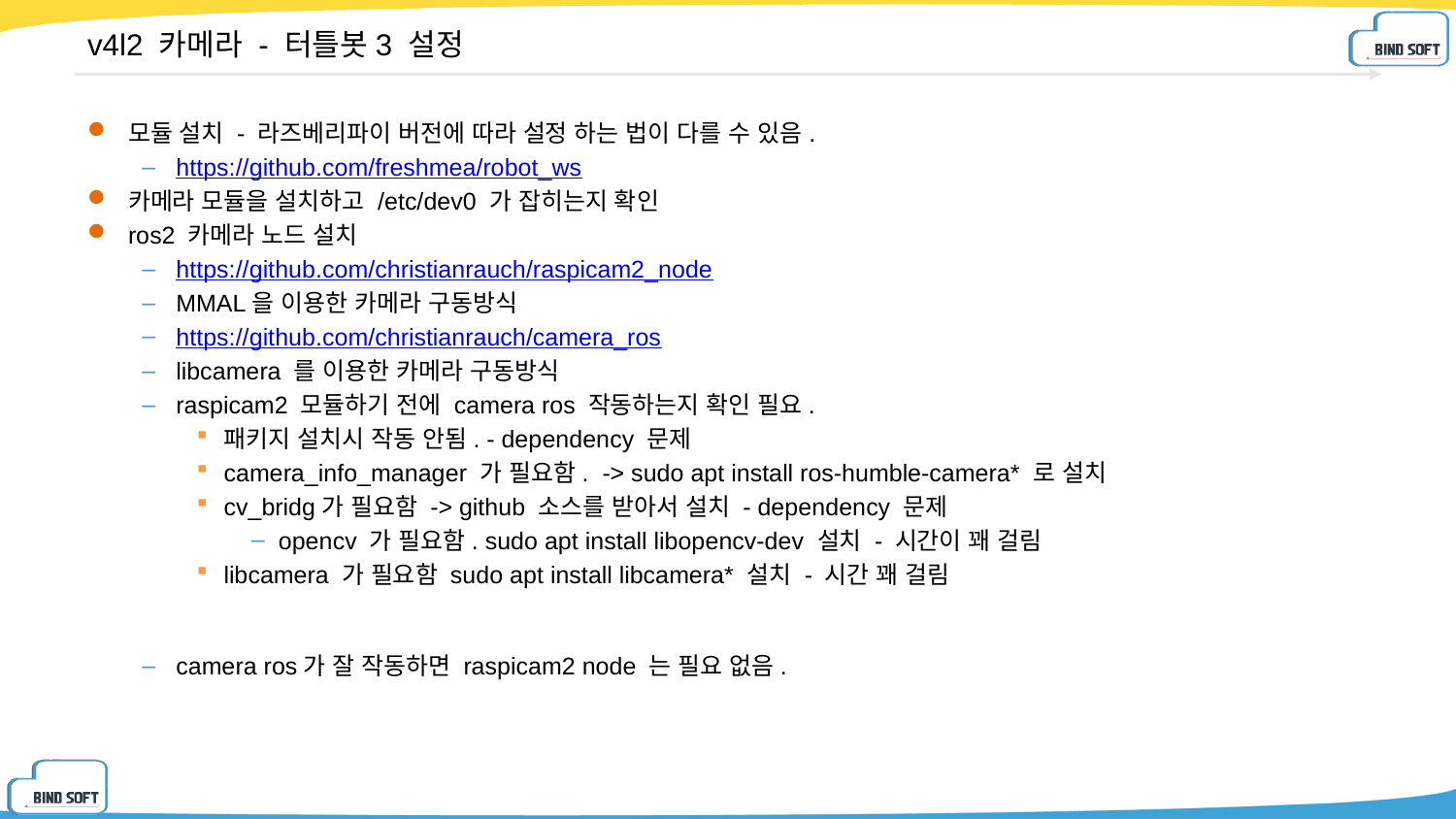

# v4l2 카메라 - 터틀봇3 설정
모듈 설치 - 라즈베리파이 버전에 따라 설정 하는 법이 다를 수 있음.
https://github.com/freshmea/robot_ws
카메라 모듈을 설치하고 /etc/dev0 가 잡히는지 확인
ros2 카메라 노드 설치
https://github.com/christianrauch/raspicam2_node
MMAL을 이용한 카메라 구동방식
https://github.com/christianrauch/camera_ros
libcamera 를 이용한 카메라 구동방식
raspicam2 모듈하기 전에 camera ros 작동하는지 확인 필요.
패키지 설치시 작동 안됨. - dependency 문제
camera_info_manager 가 필요함.  -> sudo apt install ros-humble-camera* 로 설치
cv_bridg가 필요함 -> github 소스를 받아서 설치 - dependency 문제
opencv 가 필요함. sudo apt install libopencv-dev 설치 - 시간이 꽤 걸림
libcamera 가 필요함 sudo apt install libcamera* 설치 - 시간 꽤 걸림

camera ros가 잘 작동하면 raspicam2 node 는 필요 없음.